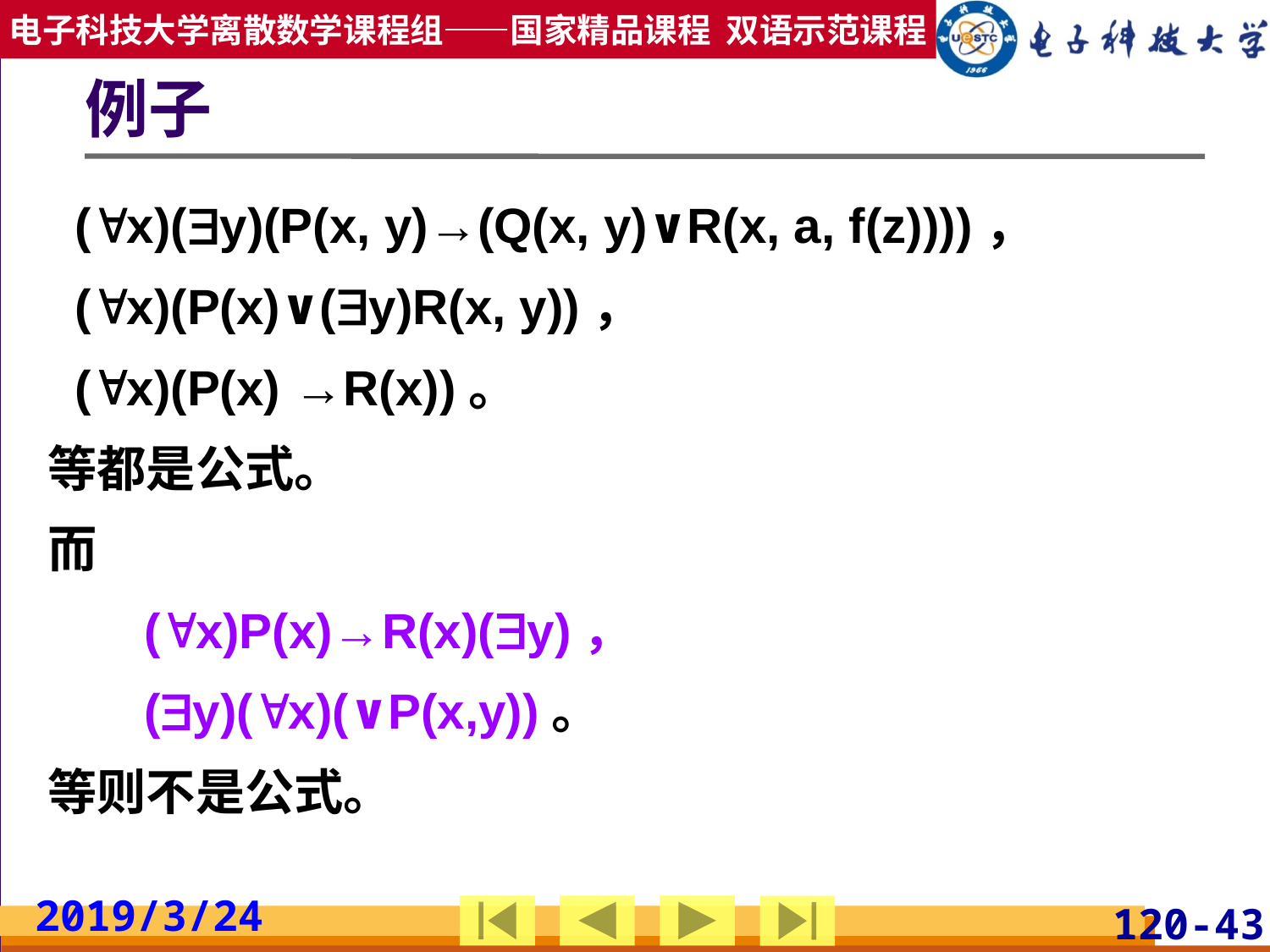

# 例子
  (∀x)(∃y)(P(x, y)→(Q(x, y)∨R(x, a, f(z))))，
  (∀x)(P(x)∨(∃y)R(x, y))，
  (∀x)(P(x) →R(x))。
等都是公式。
而
       (∀x)P(x)→R(x)(∃y)，
       (∃y)(∀x)(∨P(x,y))。
等则不是公式。
2019/3/24